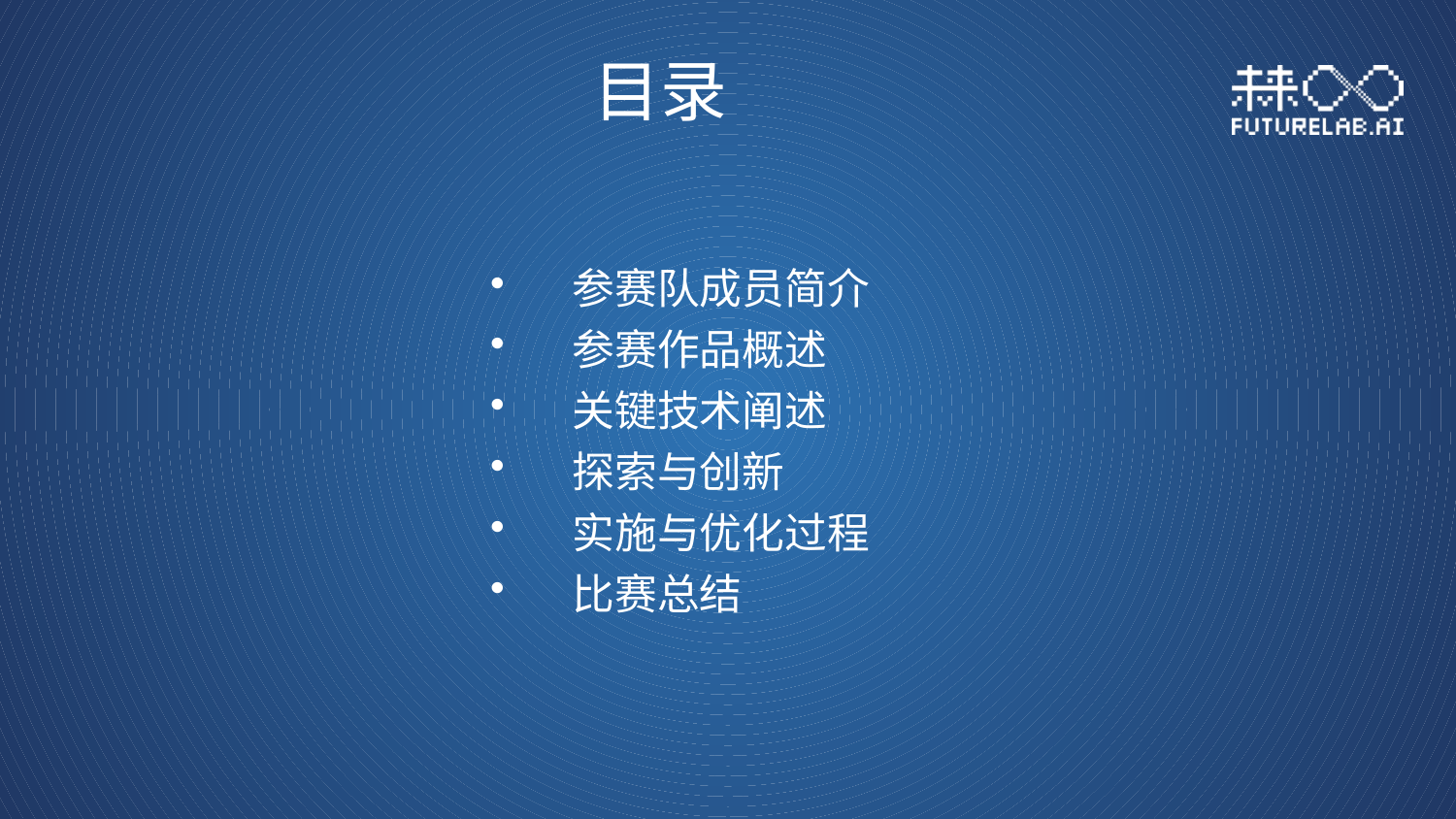

# 目录
参赛队成员简介
参赛作品概述
关键技术阐述
探索与创新
实施与优化过程
比赛总结